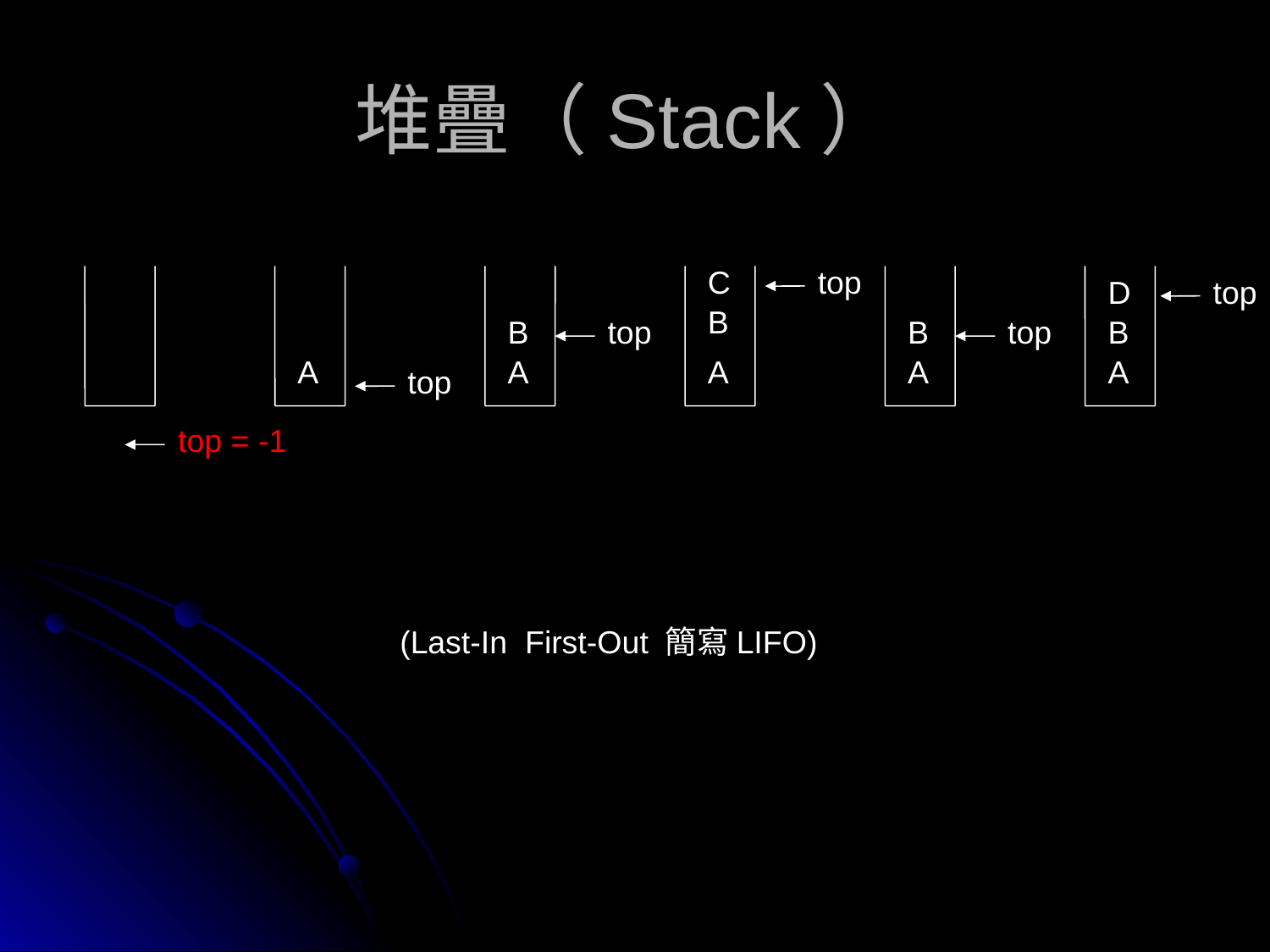

# 堆疊（Stack）
C
top

D
top

B
B
top

B
top

B
A
A
A
A
A
top

top = -1

(Last-In  First-Out 簡寫LIFO)